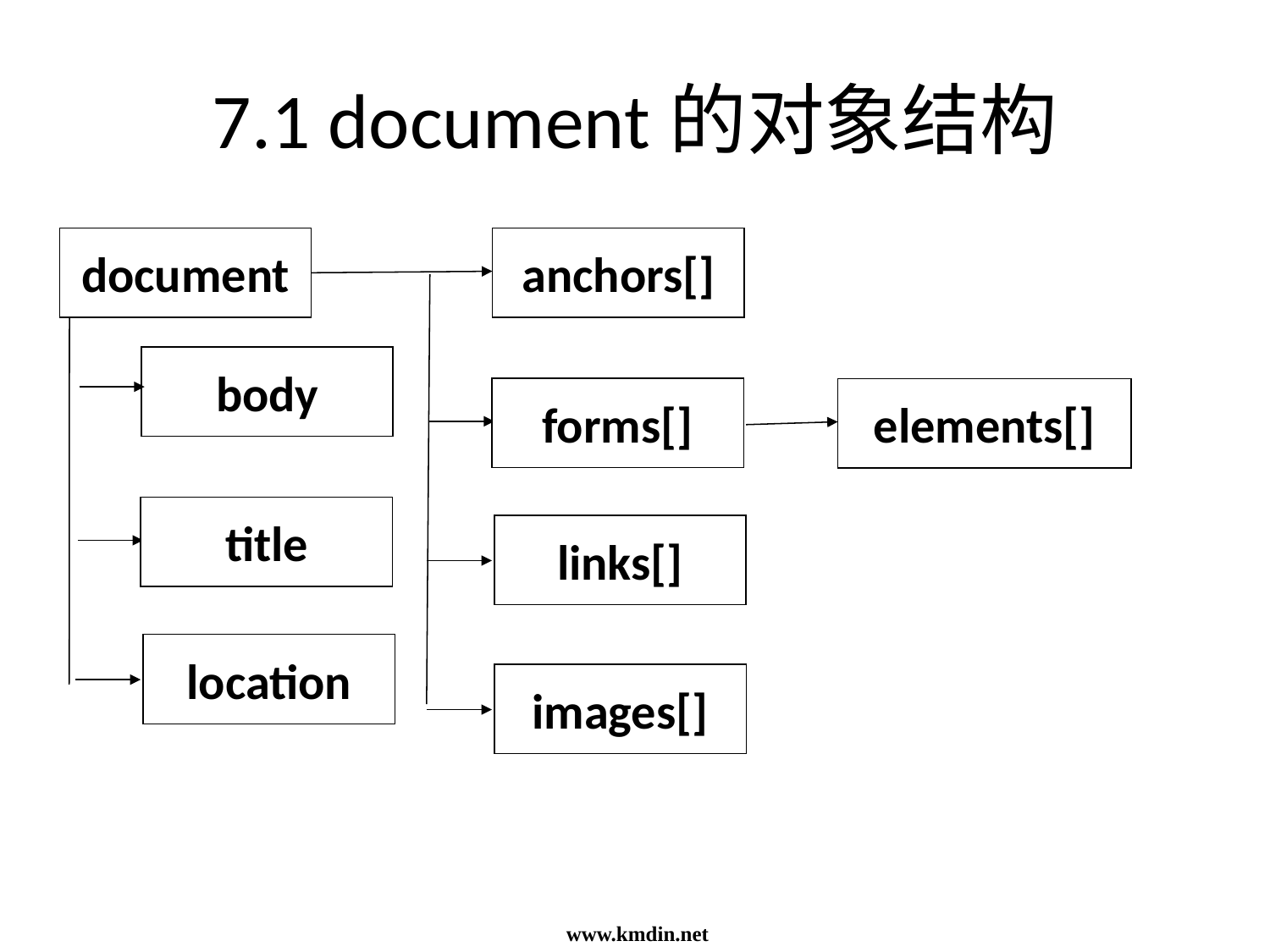

# 7.1 document的对象结构
document
anchors[]
body
forms[]
elements[]
title
links[]
location
images[]